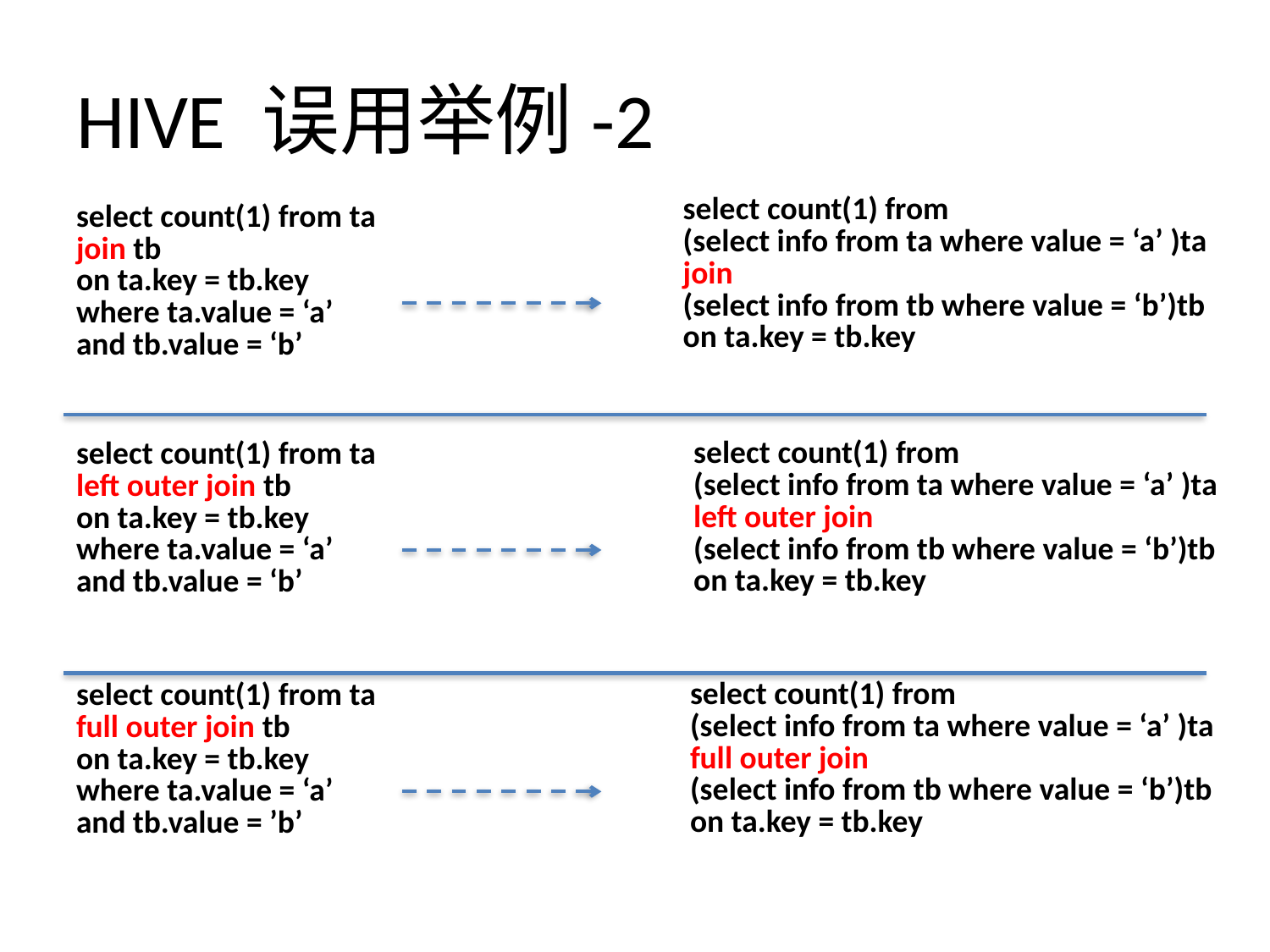

# HIVE 误用举例-2
| select count(1) from (select info from ta where value = ‘a’ )ta join (select info from tb where value = ‘b’)tb on ta.key = tb.key |
| --- |
| select count(1) from ta join tb on ta.key = tb.key where ta.value = ‘a’ and tb.value = ‘b’ |
| --- |
| select count(1) from (select info from ta where value = ‘a’ )ta left outer join (select info from tb where value = ‘b’)tb on ta.key = tb.key |
| --- |
| select count(1) from ta left outer join tb on ta.key = tb.key where ta.value = ‘a’ and tb.value = ‘b’‘b’ |
| --- |
| select count(1) from (select info from ta where value = ‘a’ )ta full outer join (select info from tb where value = ‘b’)tb on ta.key = tb.key |
| --- |
| select count(1) from ta full outer join tb on ta.key = tb.key where ta.value = ‘a’ and tb.value = ’b’’’b’ |
| --- |